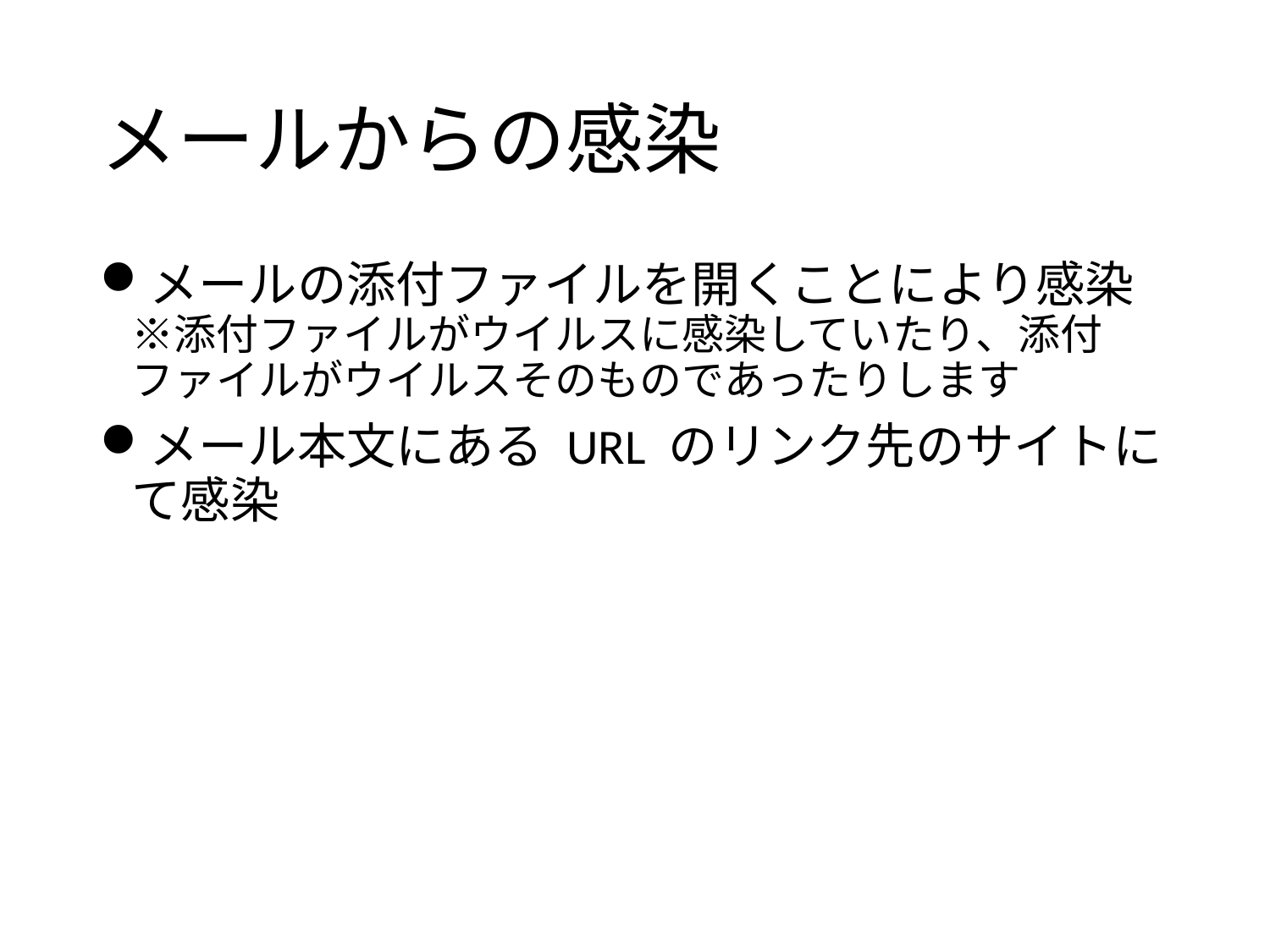

# メールからの感染
メールの添付ファイルを開くことにより感染
※添付ファイルがウイルスに感染していたり、添付ファイルがウイルスそのものであったりします
メール本文にある URL のリンク先のサイトにて感染